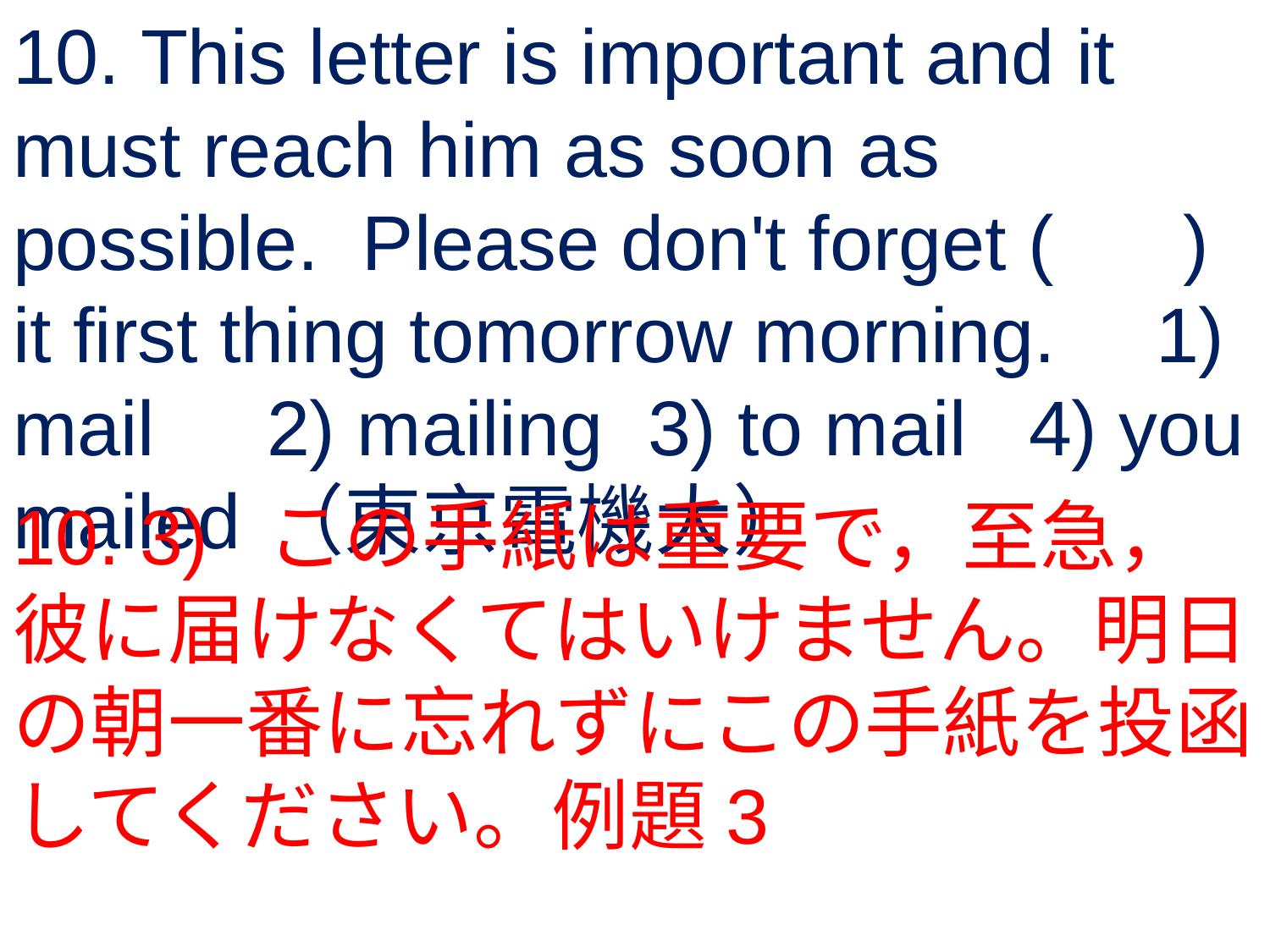

# 10. This letter is important and it must reach him as soon as possible.  Please don't forget (      ) it first thing tomorrow morning.	1) mail	2) mailing	3) to mail	4) you mailed	（東京電機大）
10.	3) 	この手紙は重要で，至急，彼に届けなくてはいけません。明日の朝一番に忘れずにこの手紙を投函してください。例題3